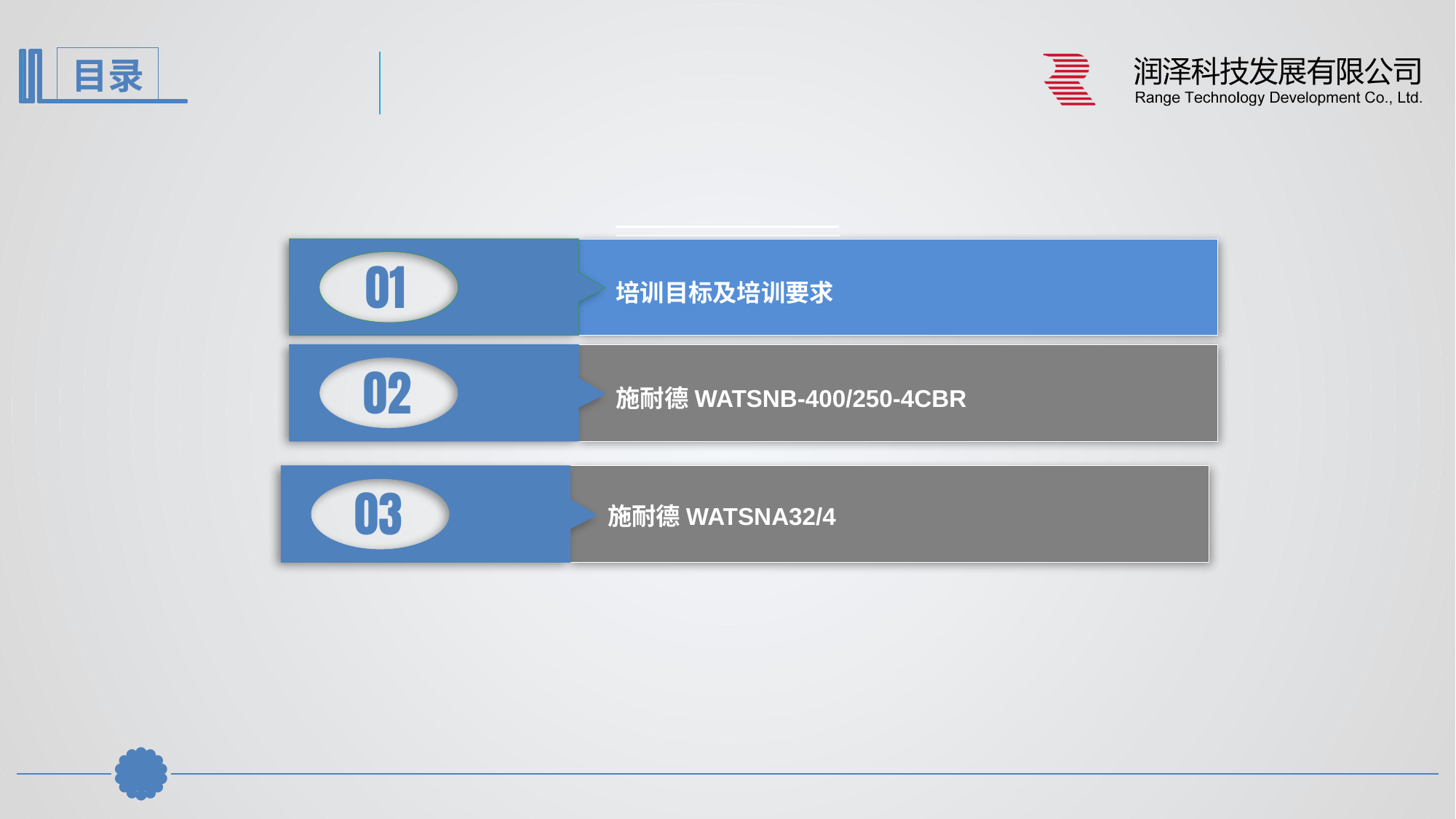

01
培训目标及培训要求

02
施耐德WATSNB-400/250-4CBR

03
施耐德WATSNA32/4
2